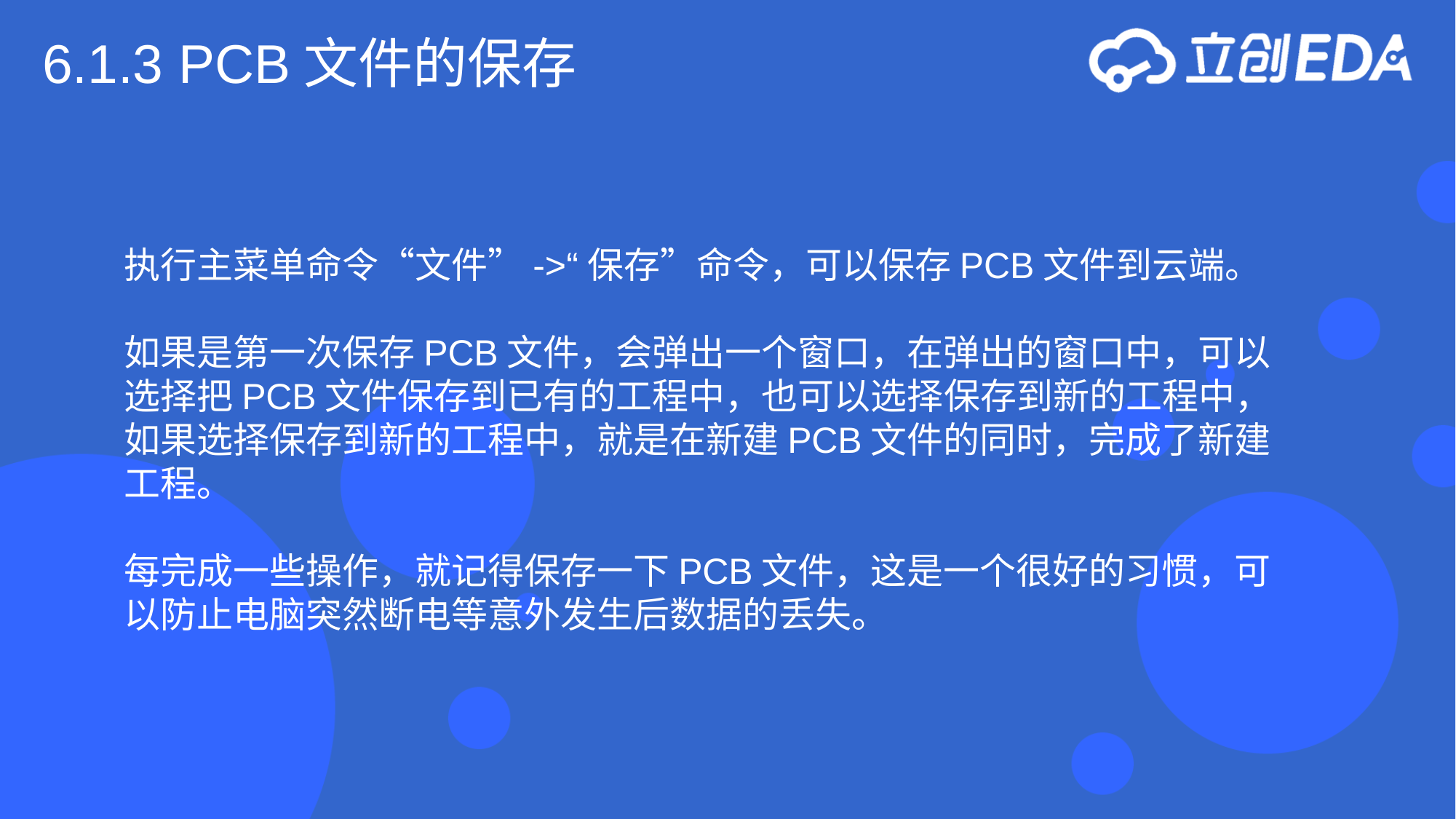

6.1.3 PCB文件的保存
执行主菜单命令“文件”->“保存”命令，可以保存PCB文件到云端。

如果是第一次保存PCB文件，会弹出一个窗口，在弹出的窗口中，可以选择把PCB文件保存到已有的工程中，也可以选择保存到新的工程中，如果选择保存到新的工程中，就是在新建PCB文件的同时，完成了新建工程。

每完成一些操作，就记得保存一下PCB文件，这是一个很好的习惯，可以防止电脑突然断电等意外发生后数据的丢失。